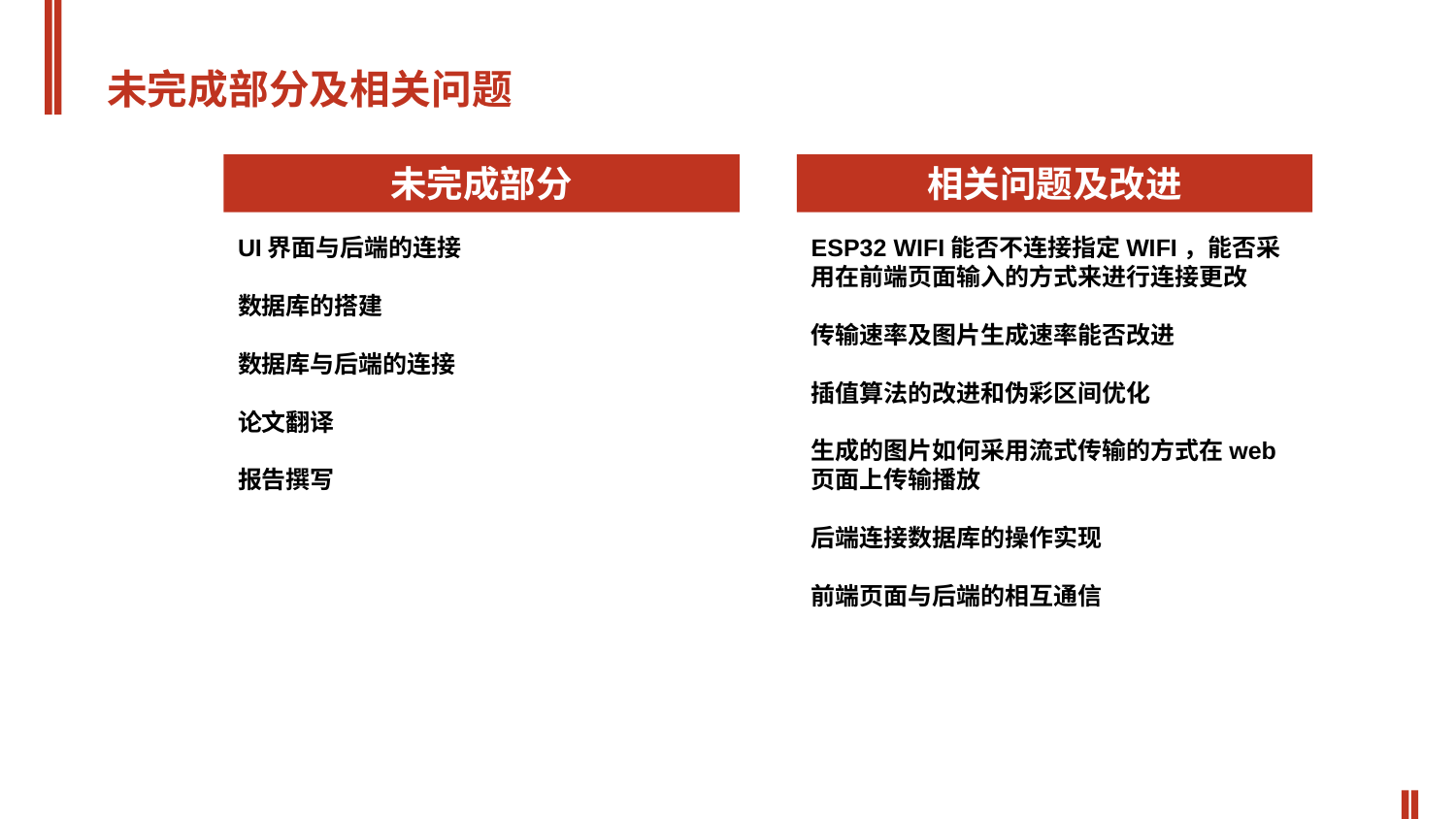

未完成部分及相关问题
未完成部分
相关问题及改进
ESP32 WIFI能否不连接指定WIFI，能否采用在前端页面输入的方式来进行连接更改

传输速率及图片生成速率能否改进

插值算法的改进和伪彩区间优化

生成的图片如何采用流式传输的方式在web页面上传输播放

后端连接数据库的操作实现

前端页面与后端的相互通信

UI界面与后端的连接

数据库的搭建

数据库与后端的连接

论文翻译

报告撰写